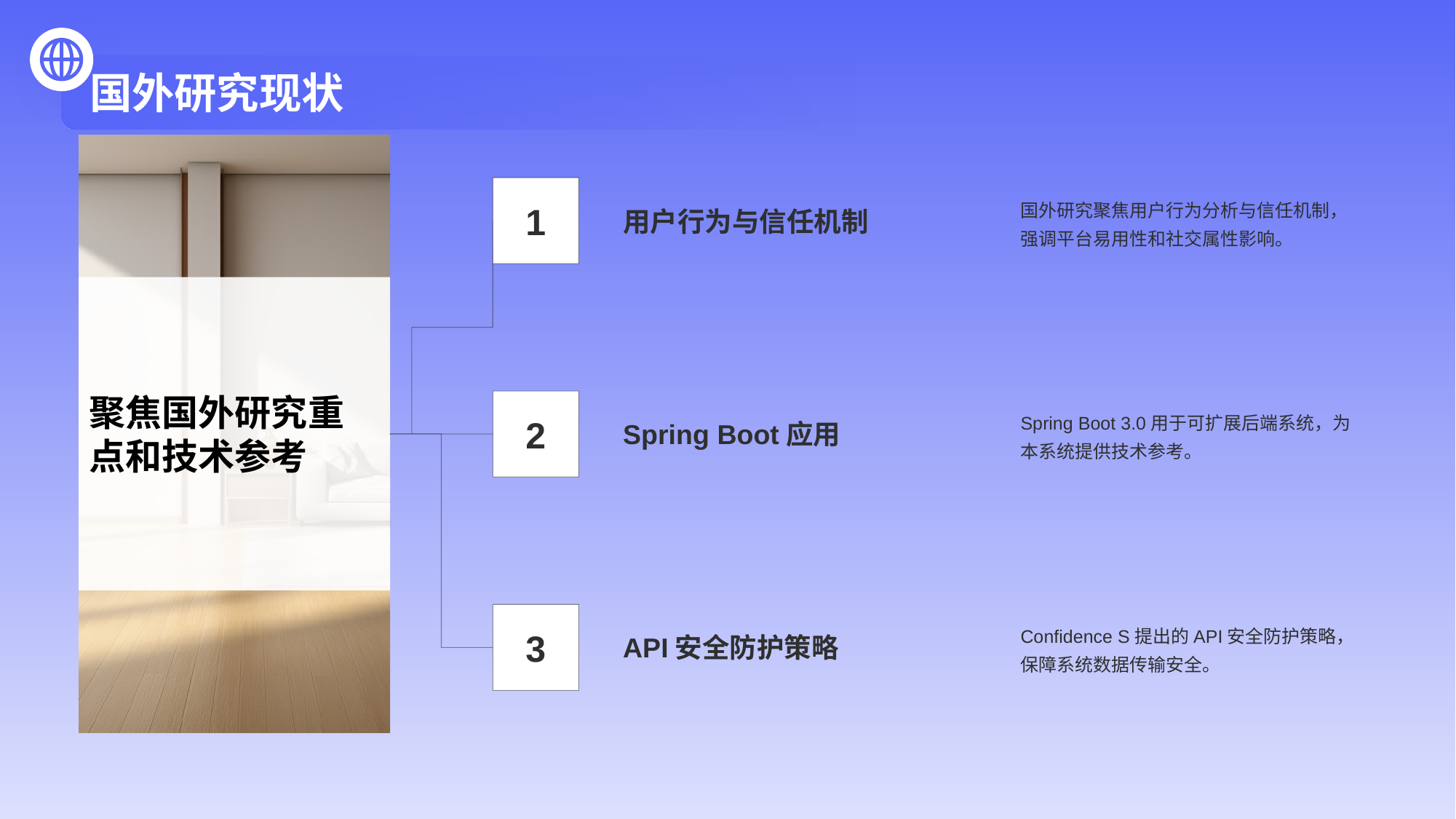

# 国外研究现状
用户行为与信任机制
国外研究聚焦用户行为分析与信任机制，强调平台易用性和社交属性影响。
1

聚焦国外研究重点和技术参考
Spring Boot应用
Spring Boot 3.0用于可扩展后端系统，为本系统提供技术参考。
2
API安全防护策略
Confidence S提出的API安全防护策略，保障系统数据传输安全。
3